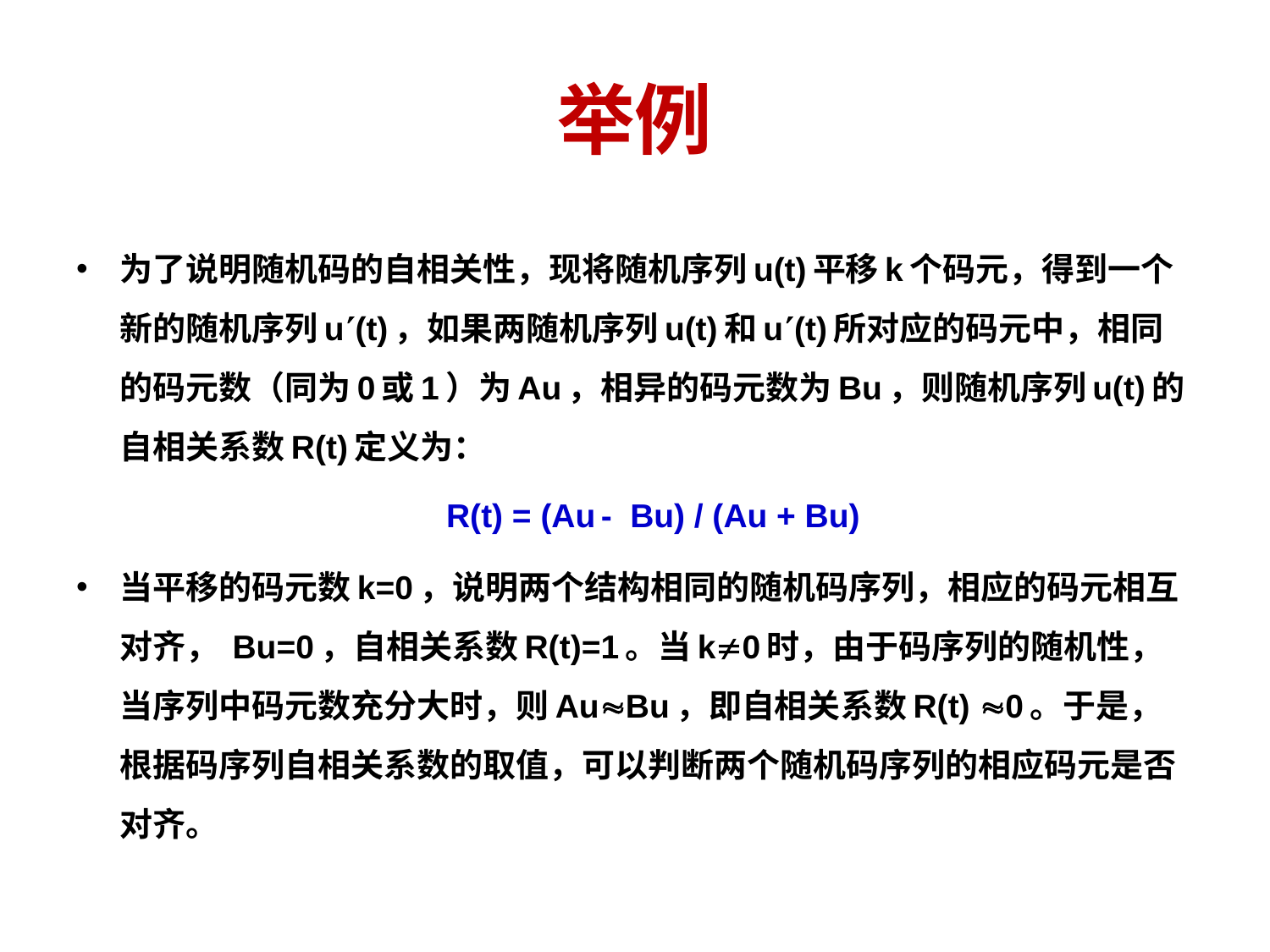

# 举例
为了说明随机码的自相关性，现将随机序列u(t)平移k个码元，得到一个新的随机序列u′(t)，如果两随机序列u(t)和u′(t)所对应的码元中，相同的码元数（同为0或1）为Au，相异的码元数为Bu，则随机序列u(t)的自相关系数R(t)定义为：
    R(t) = (Au -  Bu) / (Au + Bu)
当平移的码元数k=0，说明两个结构相同的随机码序列，相应的码元相互对齐， Bu=0，自相关系数R(t)=1。当k≠0时，由于码序列的随机性，当序列中码元数充分大时，则Au≈Bu，即自相关系数R(t) ≈0。于是，根据码序列自相关系数的取值，可以判断两个随机码序列的相应码元是否对齐。